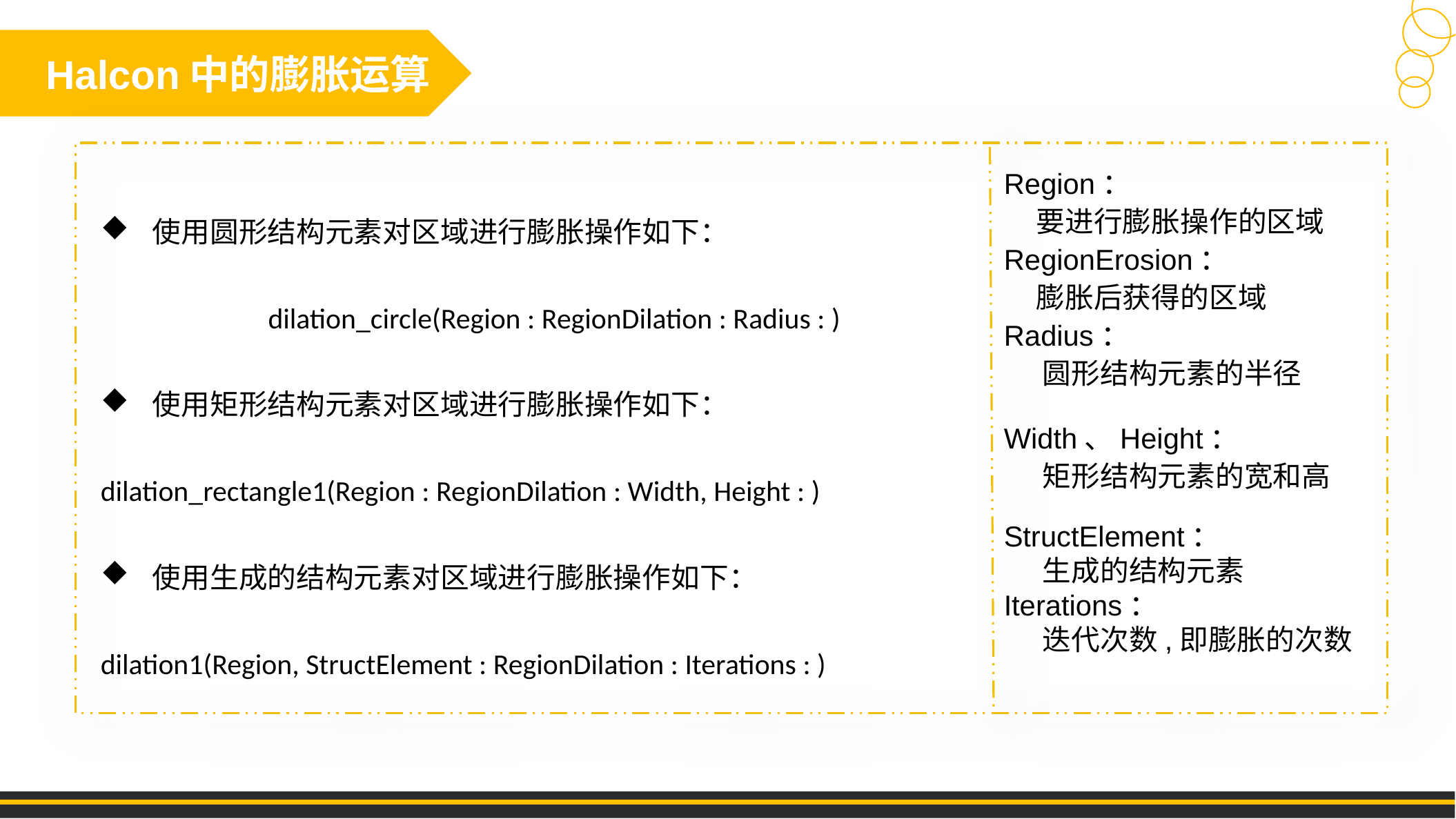

Halcon中的膨胀运算

使用圆形结构元素对区域进行膨胀操作如下：
dilation_circle(Region : RegionDilation : Radius : )
使用矩形结构元素对区域进行膨胀操作如下：
dilation_rectangle1(Region : RegionDilation : Width, Height : )
使用生成的结构元素对区域进行膨胀操作如下：
dilation1(Region, StructElement : RegionDilation : Iterations : )
Region：
    要进行膨胀操作的区域
RegionErosion：
    膨胀后获得的区域
Radius：
     圆形结构元素的半径
Width、Height：
     矩形结构元素的宽和高
StructElement：
     生成的结构元素
Iterations：
     迭代次数,即膨胀的次数